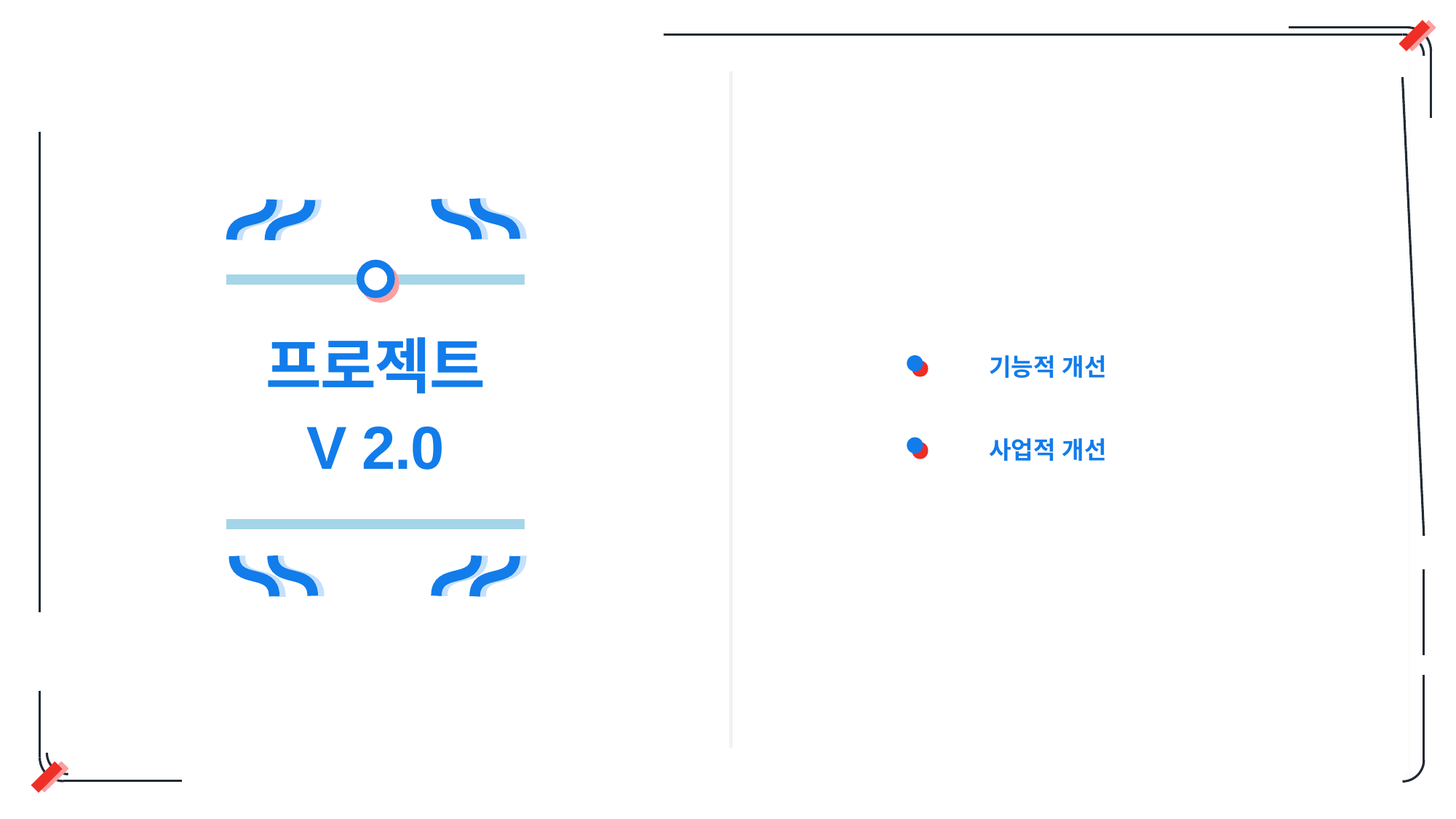

기능적 개선

사업적 개선

프로젝트
V 2.0